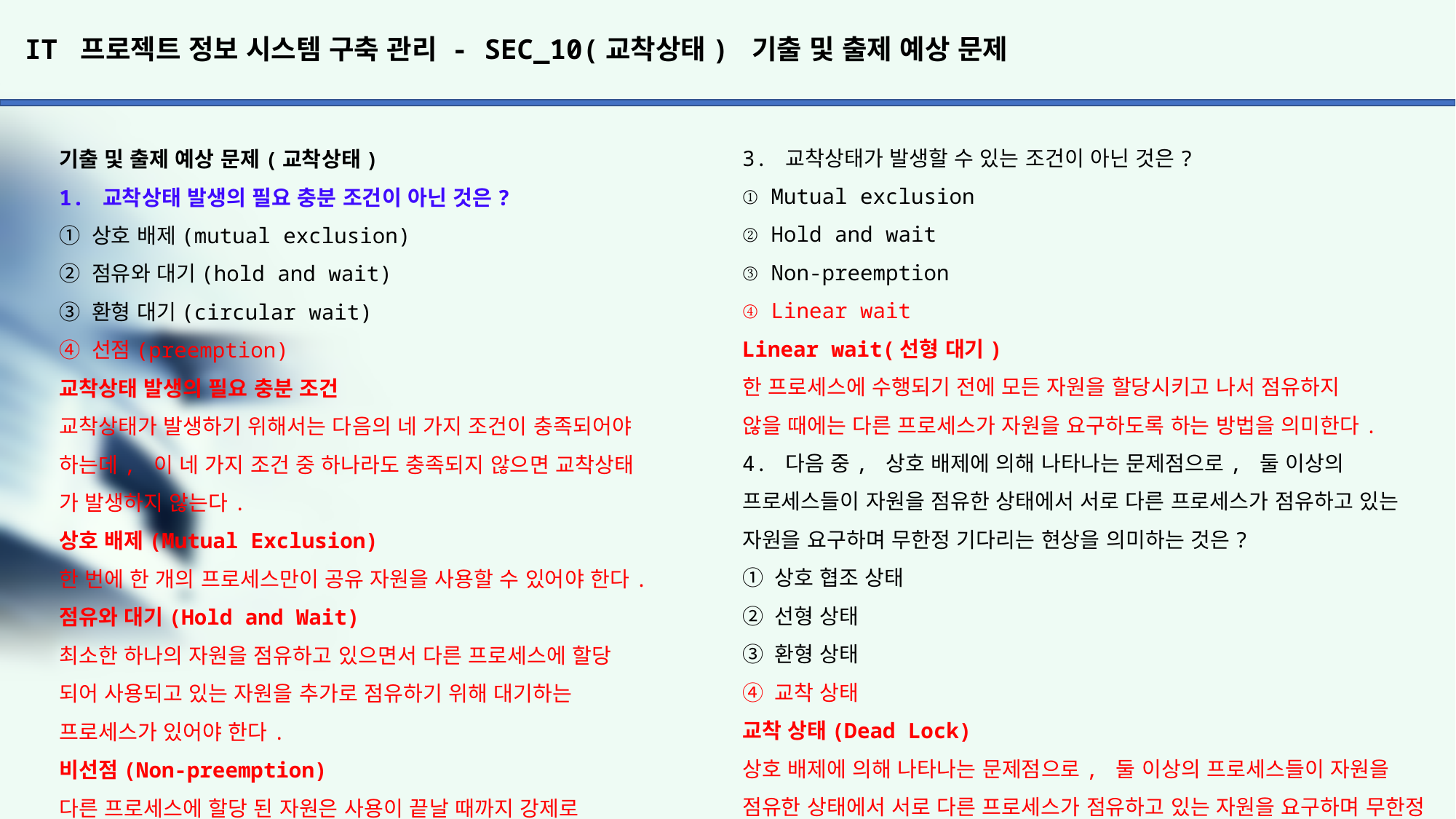

# IT 프로젝트 정보 시스템 구축 관리 - SEC_10(교착상태) 기출 및 출제 예상 문제
3. 교착상태가 발생할 수 있는 조건이 아닌 것은?
① Mutual exclusion
② Hold and wait
③ Non-preemption
④ Linear wait
Linear wait(선형 대기)
한 프로세스에 수행되기 전에 모든 자원을 할당시키고 나서 점유하지
않을 때에는 다른 프로세스가 자원을 요구하도록 하는 방법을 의미한다.
4. 다음 중, 상호 배제에 의해 나타나는 문제점으로, 둘 이상의 프로세스들이 자원을 점유한 상태에서 서로 다른 프로세스가 점유하고 있는 자원을 요구하며 무한정 기다리는 현상을 의미하는 것은?
① 상호 협조 상태
② 선형 상태
③ 환형 상태
④ 교착 상태
교착 상태(Dead Lock)
상호 배제에 의해 나타나는 문제점으로, 둘 이상의 프로세스들이 자원을 점유한 상태에서 서로 다른 프로세스가 점유하고 있는 자원을 요구하며 무한정 기다리는 현상을 의미한다.

기출 및 출제 예상 문제(교착상태)
1. 교착상태 발생의 필요 충분 조건이 아닌 것은?
① 상호 배제(mutual exclusion)
② 점유와 대기(hold and wait)
③ 환형 대기(circular wait)
④ 선점(preemption)
교착상태 발생의 필요 충분 조건
교착상태가 발생하기 위해서는 다음의 네 가지 조건이 충족되어야
하는데, 이 네 가지 조건 중 하나라도 충족되지 않으면 교착상태
가 발생하지 않는다.
상호 배제(Mutual Exclusion)
한 번에 한 개의 프로세스만이 공유 자원을 사용할 수 있어야 한다.
점유와 대기(Hold and Wait)
최소한 하나의 자원을 점유하고 있으면서 다른 프로세스에 할당
되어 사용되고 있는 자원을 추가로 점유하기 위해 대기하는
프로세스가 있어야 한다.
비선점(Non-preemption)
다른 프로세스에 할당 된 자원은 사용이 끝날 때까지 강제로
빼앗을 수 없다.
환형 대기(Circular Wait)
공유 자원과 공유 자원을 사용하기 위해 대기하는 프로세스들이
원형으로 구성되어 있어 자신에게 할당된 자원을 점유하면서
앞이나 뒤에 있는 프로세스의 자원을 요구해야 한다.
2. 은행가 알고리즘(Banker's Algorithm)은 교착상태의 해결 방법
중 어떤 기법에 해당하는가?
① Avoidance 		② Detection
③ Prevention		④ Recovery
교착 상태의 해결 방법
▶ 예방 방법(Prevention)
   - 교착 상태가 발생하지 않도록 사전에 시스템을 제어하는
     방법으로, 교착 상태 네 가지 조건 중에서 어느 하나를 제거
     (부정)함으로써 수행된다.
   - 자원의 낭비가 가장 심한 기법이다.
▶ 회피 기법(Avoidance)
   - 교착 상태가 발생할 가능성을 배제하지 않고 교착상태가
     발생하면 적절히 피해나가는 방법으로 주로 은행원 알고리즘
     (Banker’s Algorithm)이 사용된다.
   - 은행원 알고리즘 : 은행에서 모든 고객의 요구가 충족되도록
     현금을 할당하는 데서 유래한 기법이다.
▶ 발견 기법(Detection)
   - 시스템에 교착 상태가 발생했는지 점검하여 교착 상태에
     있는 프로세스와 자원을 발견하는 것을 의미한다.
   - 교착 상태 발견 알고리즘과 자원 할당 그래프 알고리즘 등을
     사용할 수 있다.
▶ 회복 기법(Recovery)
   - 교착 상태를 일으킨 프로세스를 강제로 종료하거나 교착
     상태의 프로세스에 할당된 자원을 선점하여 프로세스나 자원
     을 회복하는 것을 의미한다.